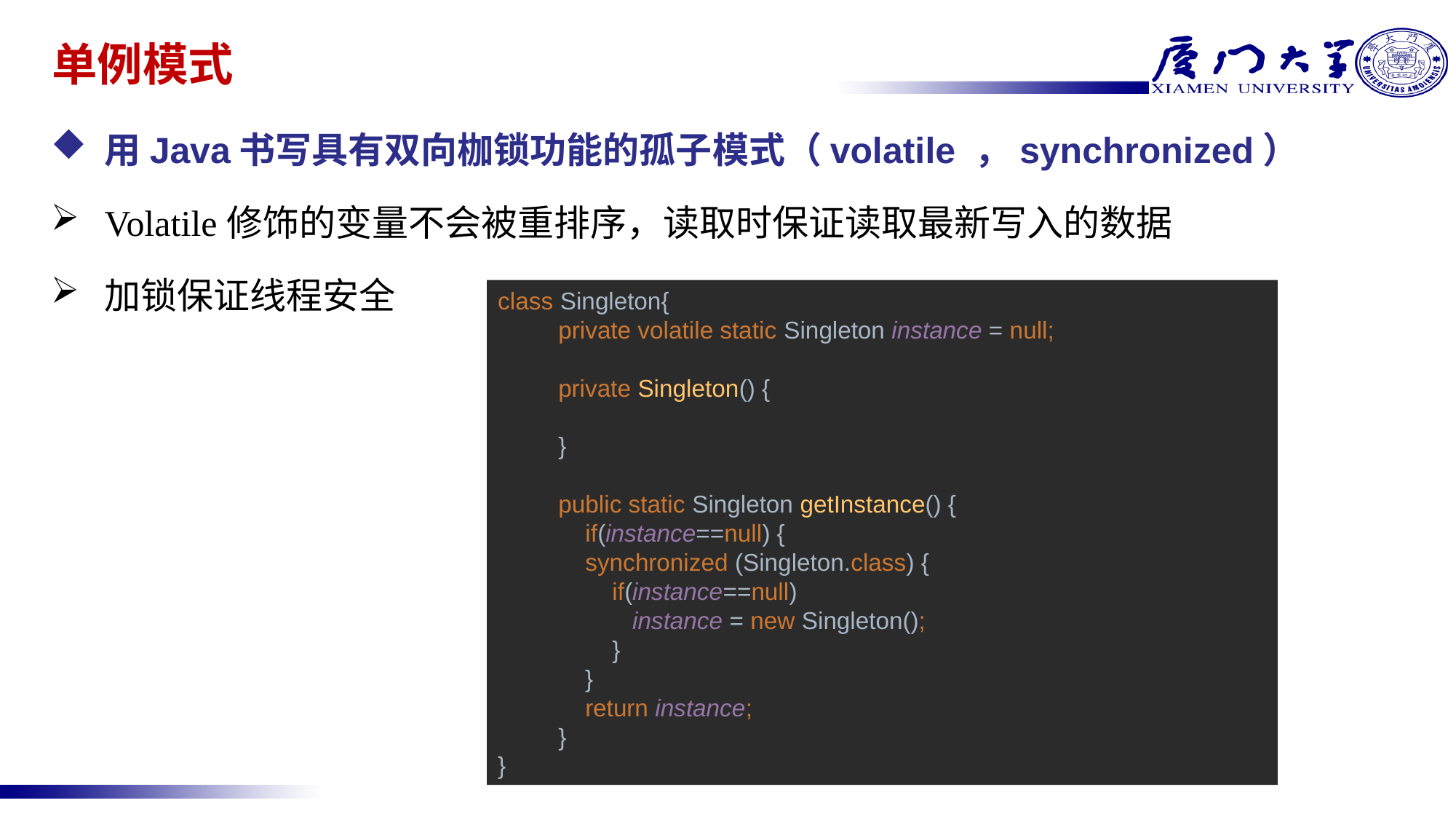

# 单例模式
用Java书写具有双向枷锁功能的孤子模式（volatile ，synchronized）
Volatile修饰的变量不会被重排序，读取时保证读取最新写入的数据
加锁保证线程安全

class Singleton{
         private volatile static Singleton instance = null;
         private Singleton() {
         }
         public static Singleton getInstance() {
             if(instance==null) {
             synchronized (Singleton.class) {
                 if(instance==null)
                    instance = new Singleton();
                 }
             }
             return instance;
         }
}